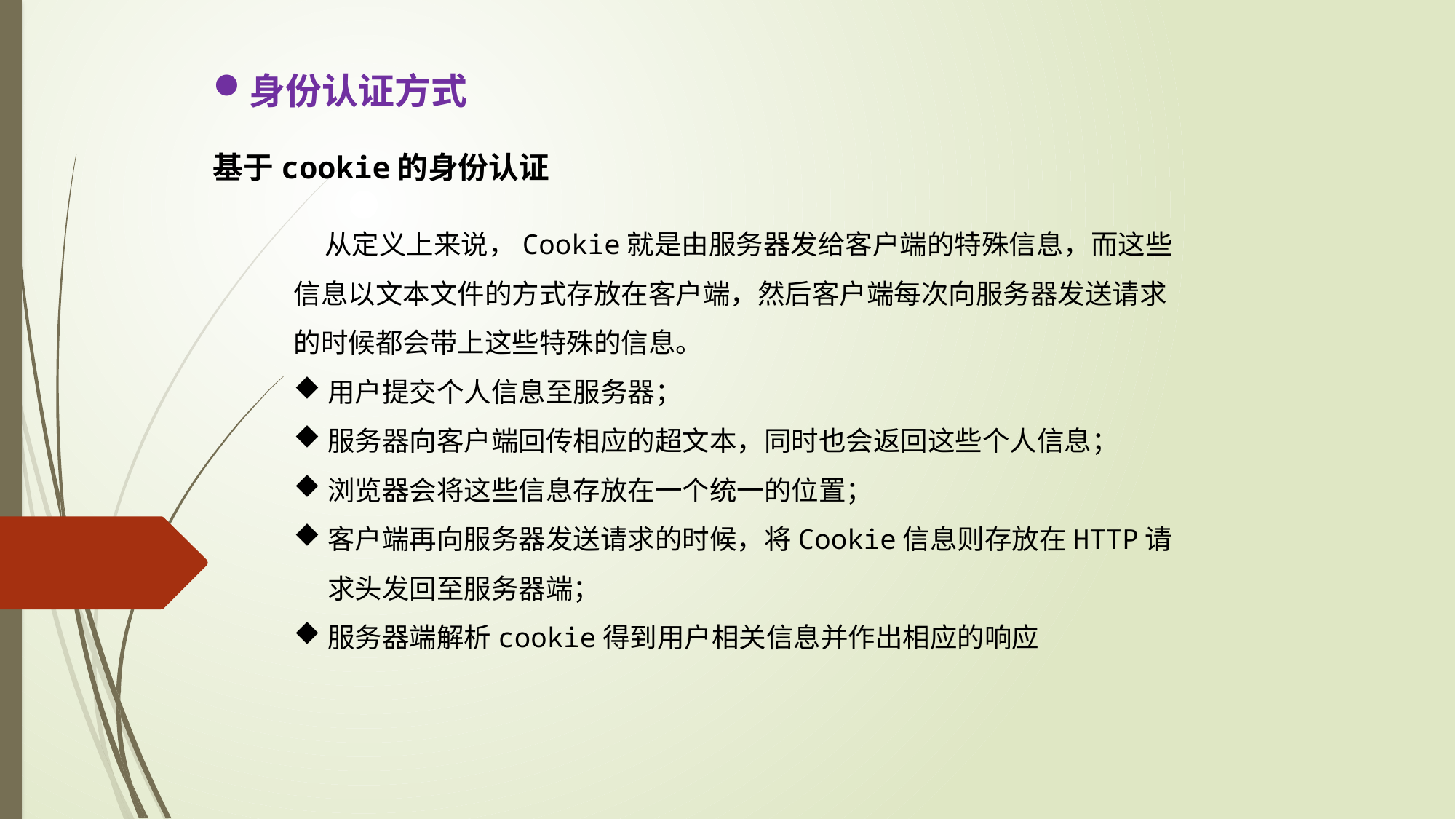

身份认证方式
基于cookie的身份认证
    从定义上来说，Cookie就是由服务器发给客户端的特殊信息，而这些信息以文本文件的方式存放在客户端，然后客户端每次向服务器发送请求的时候都会带上这些特殊的信息。
用户提交个人信息至服务器；
服务器向客户端回传相应的超文本，同时也会返回这些个人信息；
浏览器会将这些信息存放在一个统一的位置；
客户端再向服务器发送请求的时候，将Cookie信息则存放在HTTP请求头发回至服务器端；
服务器端解析cookie得到用户相关信息并作出相应的响应